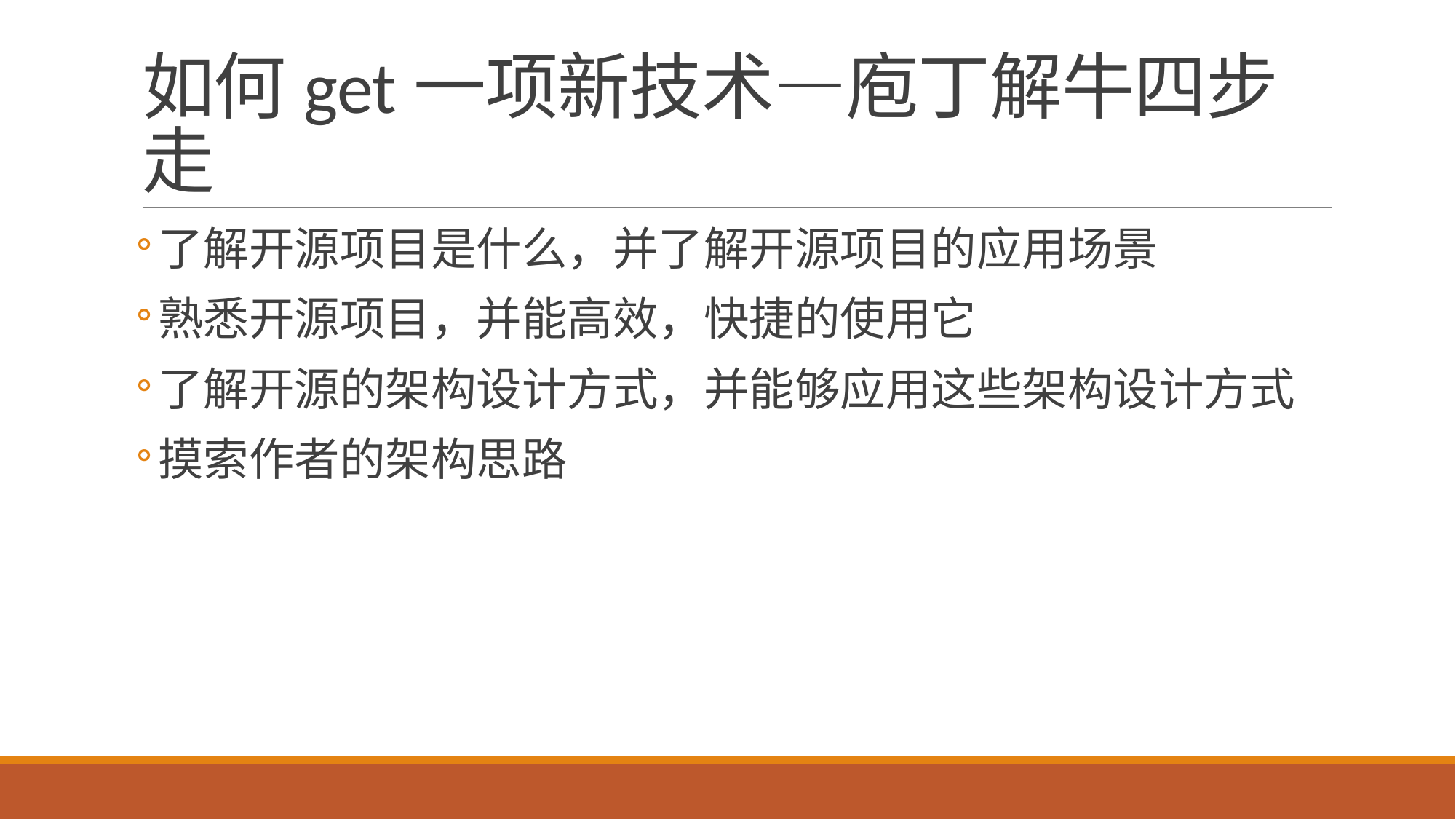

# 如何get一项新技术—庖丁解牛四步走
了解开源项目是什么，并了解开源项目的应用场景
熟悉开源项目，并能高效，快捷的使用它
了解开源的架构设计方式，并能够应用这些架构设计方式
摸索作者的架构思路